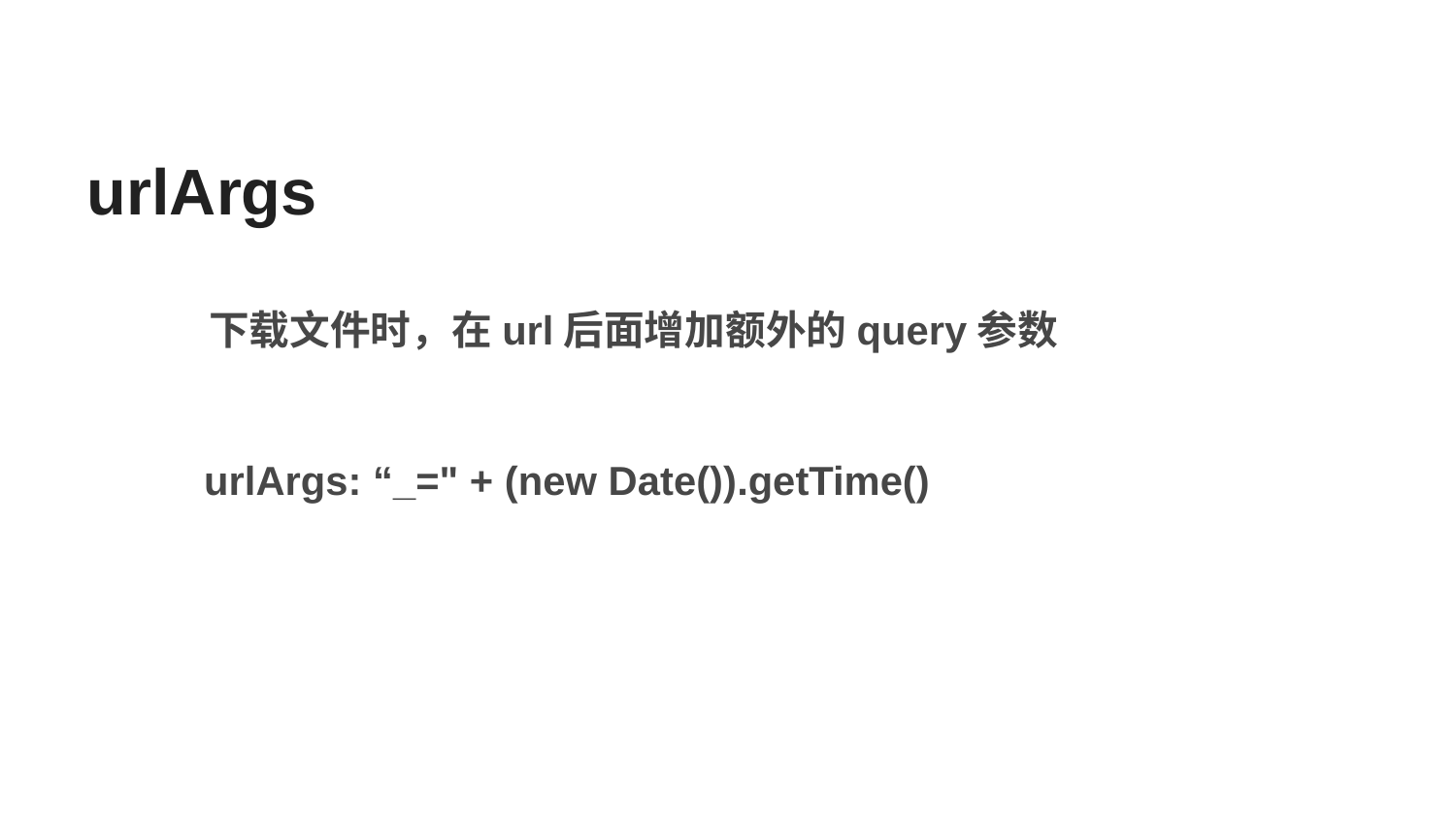

urlArgs
下载文件时，在url后面增加额外的query参数
urlArgs: “_=" + (new Date()).getTime()